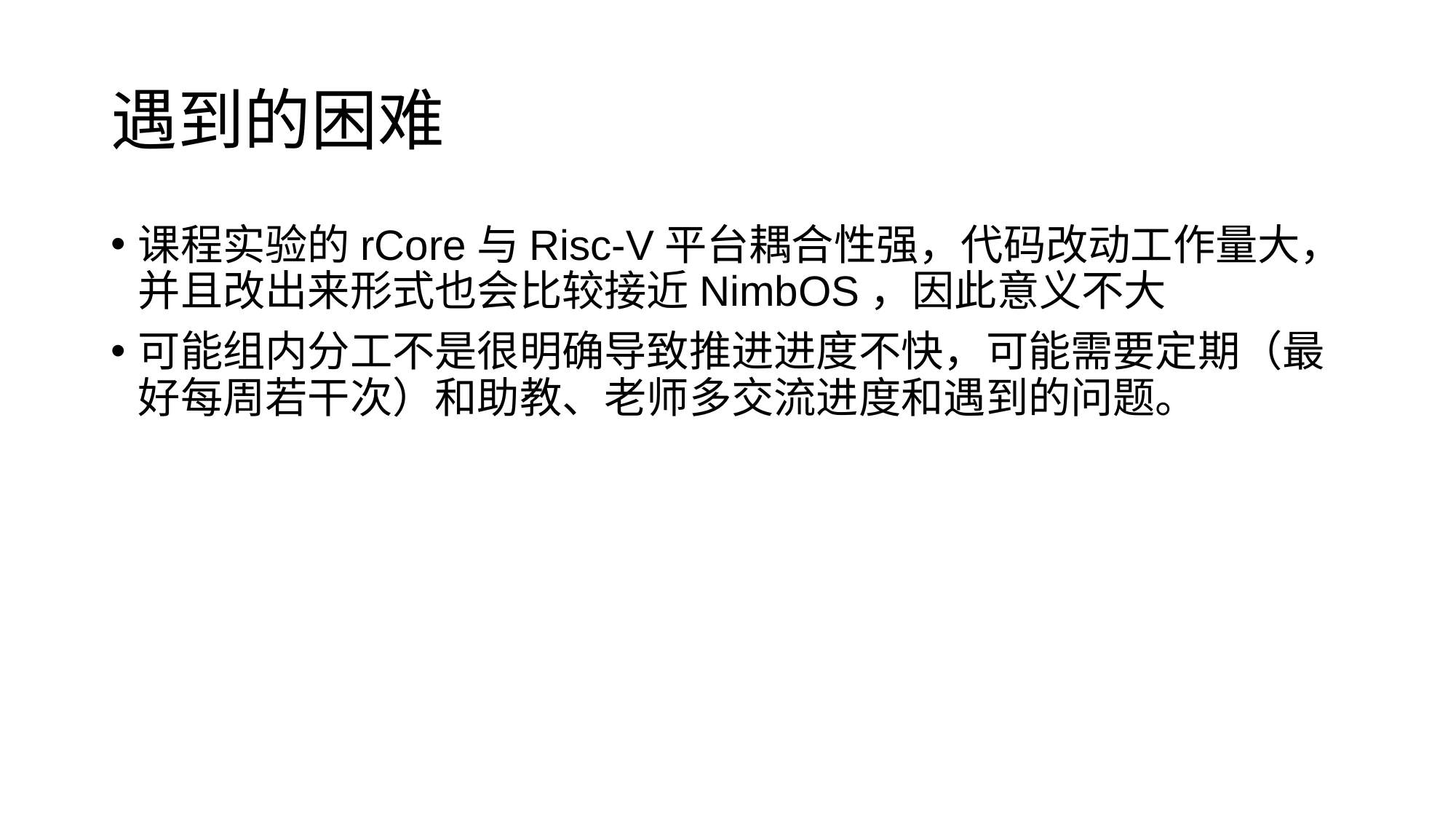

# 遇到的困难
课程实验的rCore与Risc-V平台耦合性强，代码改动工作量大，并且改出来形式也会比较接近NimbOS，因此意义不大
可能组内分工不是很明确导致推进进度不快，可能需要定期（最好每周若干次）和助教、老师多交流进度和遇到的问题。